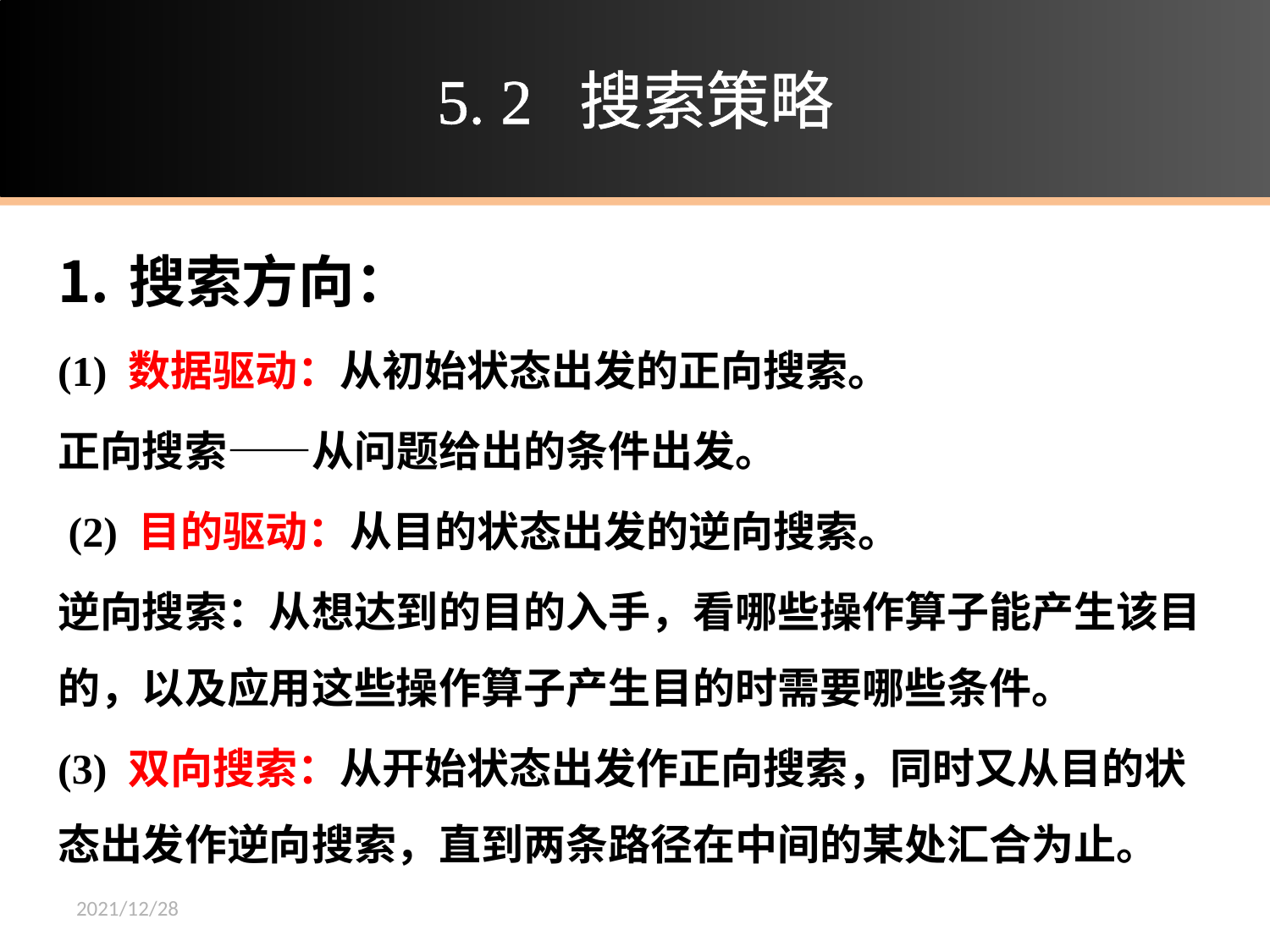

# 5. 2  搜索策略
搜索方向：
(1) 数据驱动：从初始状态出发的正向搜索。
正向搜索——从问题给出的条件出发。
 (2) 目的驱动：从目的状态出发的逆向搜索。
逆向搜索：从想达到的目的入手，看哪些操作算子能产生该目的，以及应用这些操作算子产生目的时需要哪些条件。
(3) 双向搜索：从开始状态出发作正向搜索，同时又从目的状态出发作逆向搜索，直到两条路径在中间的某处汇合为止。

2021/12/28